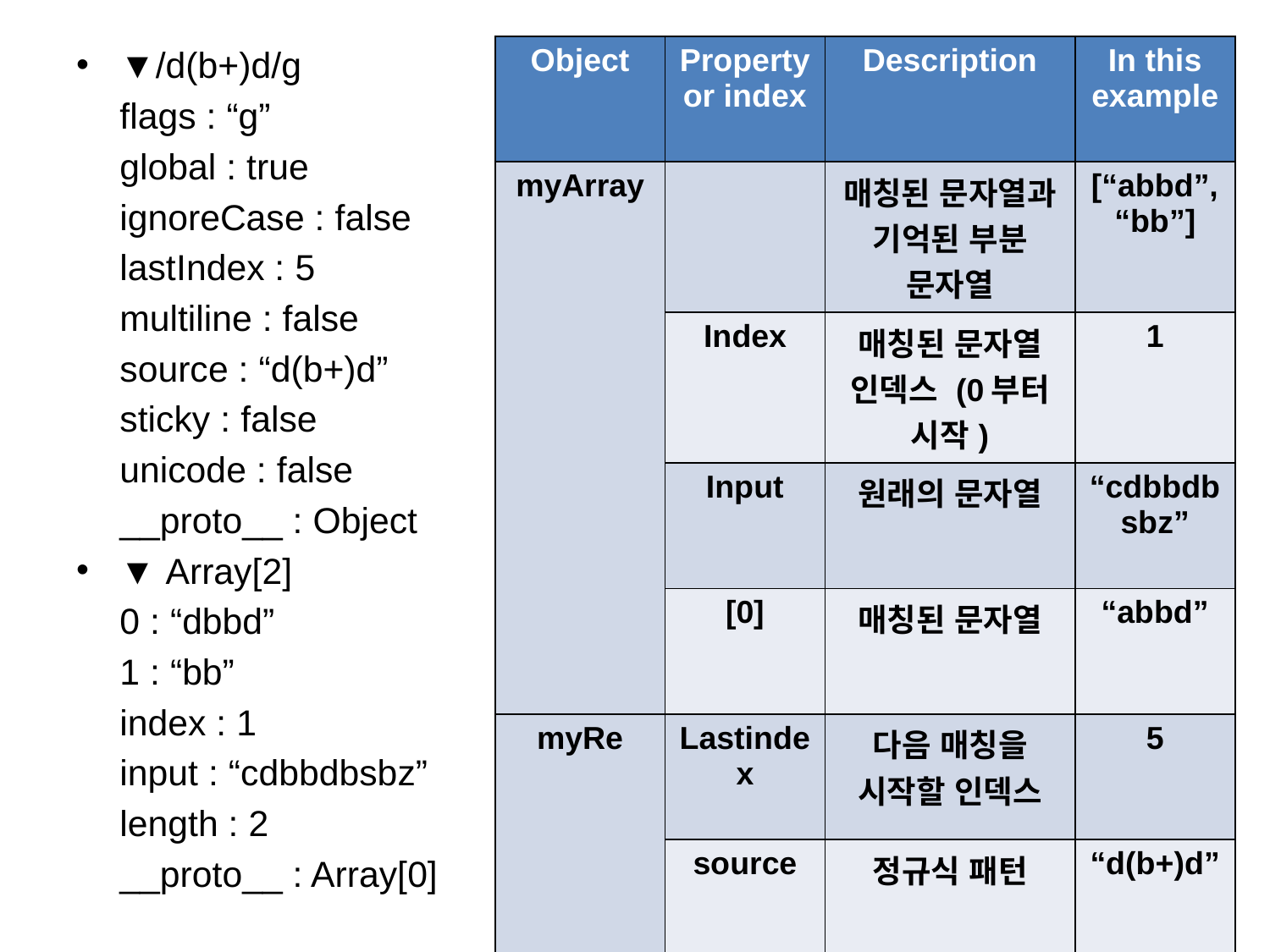

▼/d(b+)d/g
	flags : “g”
	global : true
	ignoreCase : false
	lastIndex : 5
	multiline : false
	source : “d(b+)d”
	sticky : false
	unicode : false
	__proto__ : Object
▼ Array[2]
	0 : “dbbd”
	1 : “bb”
	index : 1
	input : “cdbbdbsbz”
	length : 2
	__proto__ : Array[0]
| Object | Property or index | Description | In this example |
| --- | --- | --- | --- |
| myArray |  | 매칭된 문자열과 기억된 부분 문자열 | [“abbd”, “bb”] |
|  | Index | 매칭된 문자열 인덱스 (0부터 시작) | 1 |
|  | Input | 원래의 문자열 | “cdbbdbsbz” |
|  | [0] | 매칭된 문자열 | “abbd” |
| myRe | Lastindex | 다음 매칭을 시작할 인덱스 | 5 |
|  | source | 정규식 패턴 | “d(b+)d” |